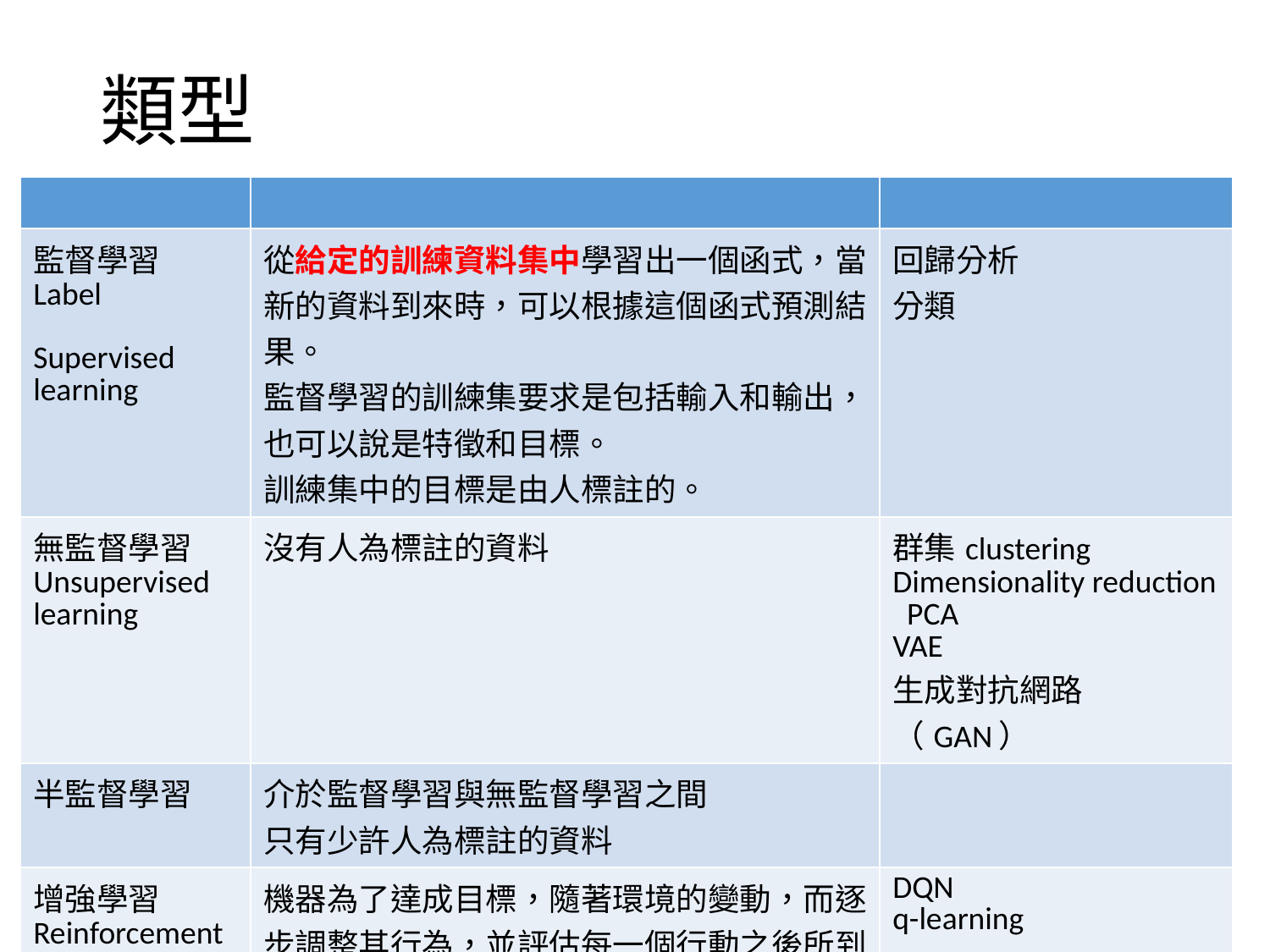

# 類型
|  |  |  |
| --- | --- | --- |
| 監督學習 Label Supervised learning | 從給定的訓練資料集中學習出一個函式，當新的資料到來時，可以根據這個函式預測結果。 監督學習的訓練集要求是包括輸入和輸出，也可以說是特徵和目標。 訓練集中的目標是由人標註的。 | 回歸分析 分類 |
| 無監督學習 Unsupervised learning | 沒有人為標註的資料 | 群集clustering Dimensionality reduction PCA VAE 生成對抗網路（GAN） |
| 半監督學習 | 介於監督學習與無監督學習之間 只有少許人為標註的資料 |  |
| 增強學習Reinforcement learning | 機器為了達成目標，隨著環境的變動，而逐步調整其行為，並評估每一個行動之後所到的回饋是正向的或負向的 | DQN q-learning ….. |